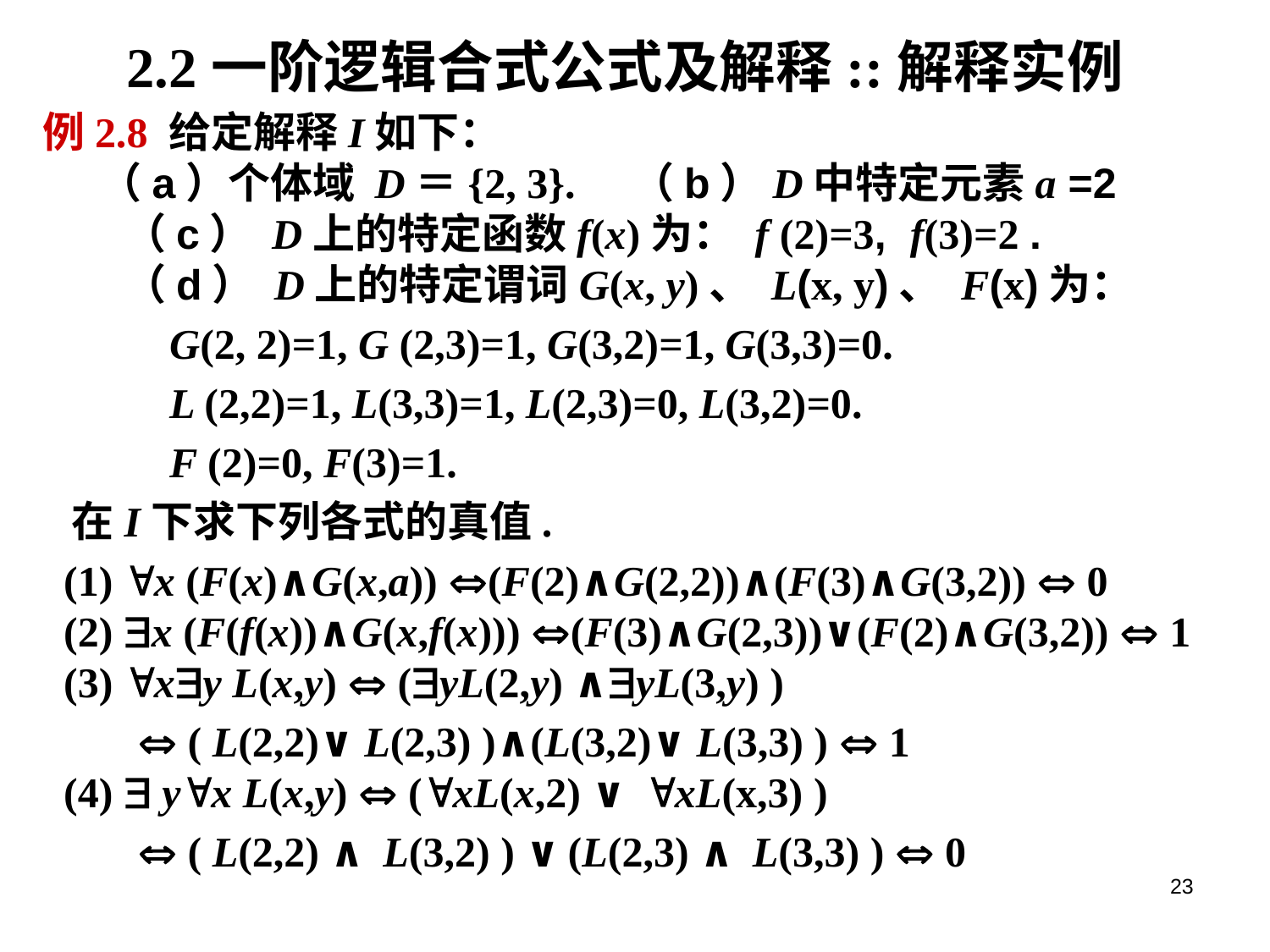

2.2一阶逻辑合式公式及解释::解释实例
例2.8 给定解释I如下：
      （a）个体域 D＝{2, 3}.    （b）D中特定元素a =2
      （c） D上的特定函数f(x)为： f (2)=3,  f(3)=2 .
      （d） D上的特定谓词G(x, y)、 L(x, y)、 F(x)为：
	G(2, 2)=1, G (2,3)=1, G(3,2)=1, G(3,3)=0.
	L (2,2)=1, L(3,3)=1, L(2,3)=0, L(3,2)=0.
	F (2)=0, F(3)=1.
  在I下求下列各式的真值.
  (1) ∀x (F(x)∧G(x,a)) ⇔(F(2)∧G(2,2))∧(F(3)∧G(3,2)) ⇔ 0
  (2) ∃x (F(f(x))∧G(x,f(x))) ⇔(F(3)∧G(2,3))∨(F(2)∧G(3,2)) ⇔ 1
  (3) ∀x∃y L(x,y) ⇔ (∃yL(2,y) ∧∃yL(3,y) )
         ⇔ ( L(2,2)∨ L(2,3) )∧(L(3,2)∨ L(3,3) ) ⇔ 1
  (4) ∃ y∀x L(x,y) ⇔ (∀xL(x,2) ∨ ∀xL(x,3) )
         ⇔ ( L(2,2) ∧ L(3,2) ) ∨(L(2,3) ∧ L(3,3) ) ⇔ 0
23